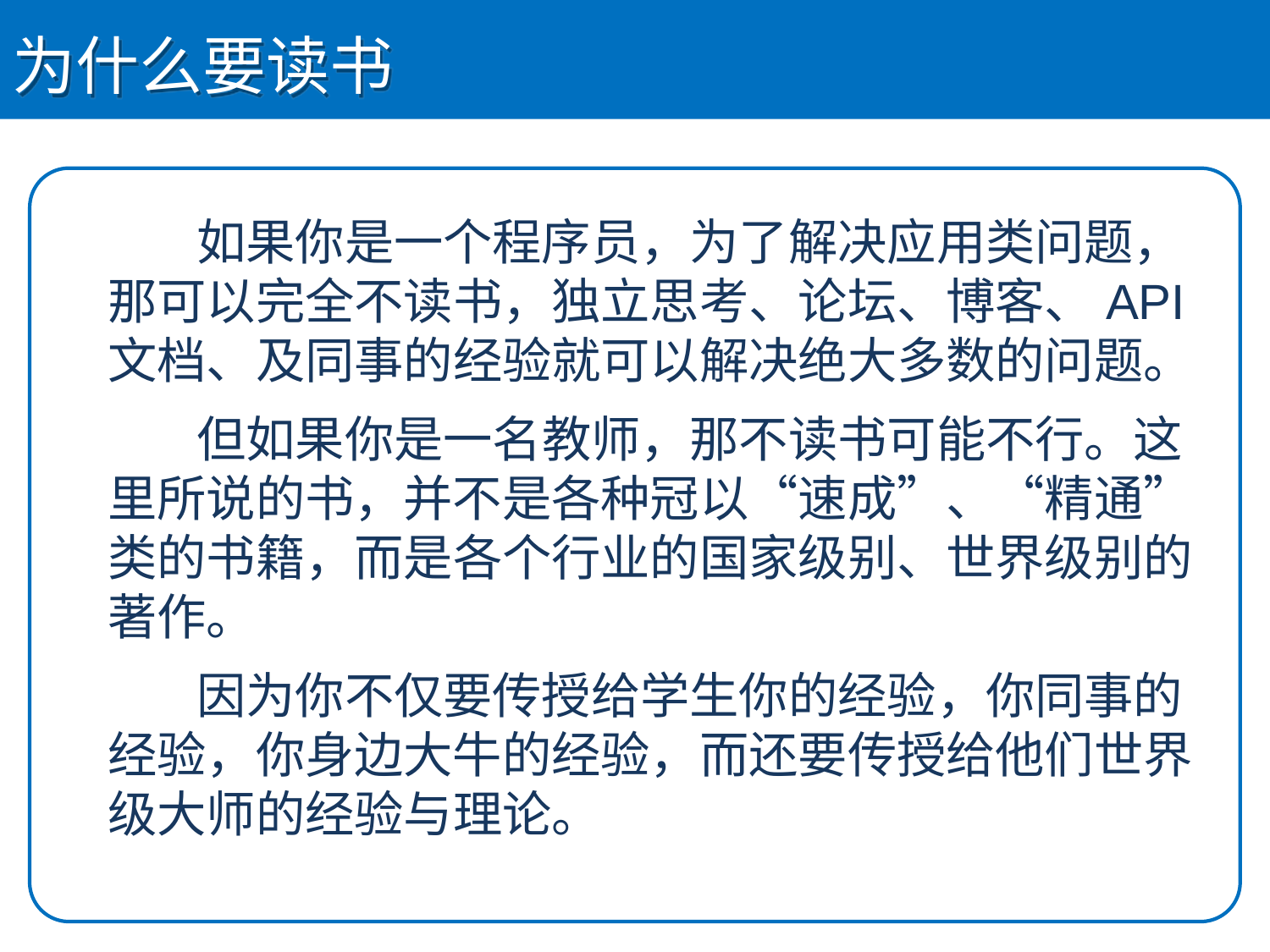

为什么要读书

       如果你是一个程序员，为了解决应用类问题，那可以完全不读书，独立思考、论坛、博客、API文档、及同事的经验就可以解决绝大多数的问题。
       但如果你是一名教师，那不读书可能不行。这里所说的书，并不是各种冠以“速成”、“精通”类的书籍，而是各个行业的国家级别、世界级别的著作。
       因为你不仅要传授给学生你的经验，你同事的经验，你身边大牛的经验，而还要传授给他们世界级大师的经验与理论。